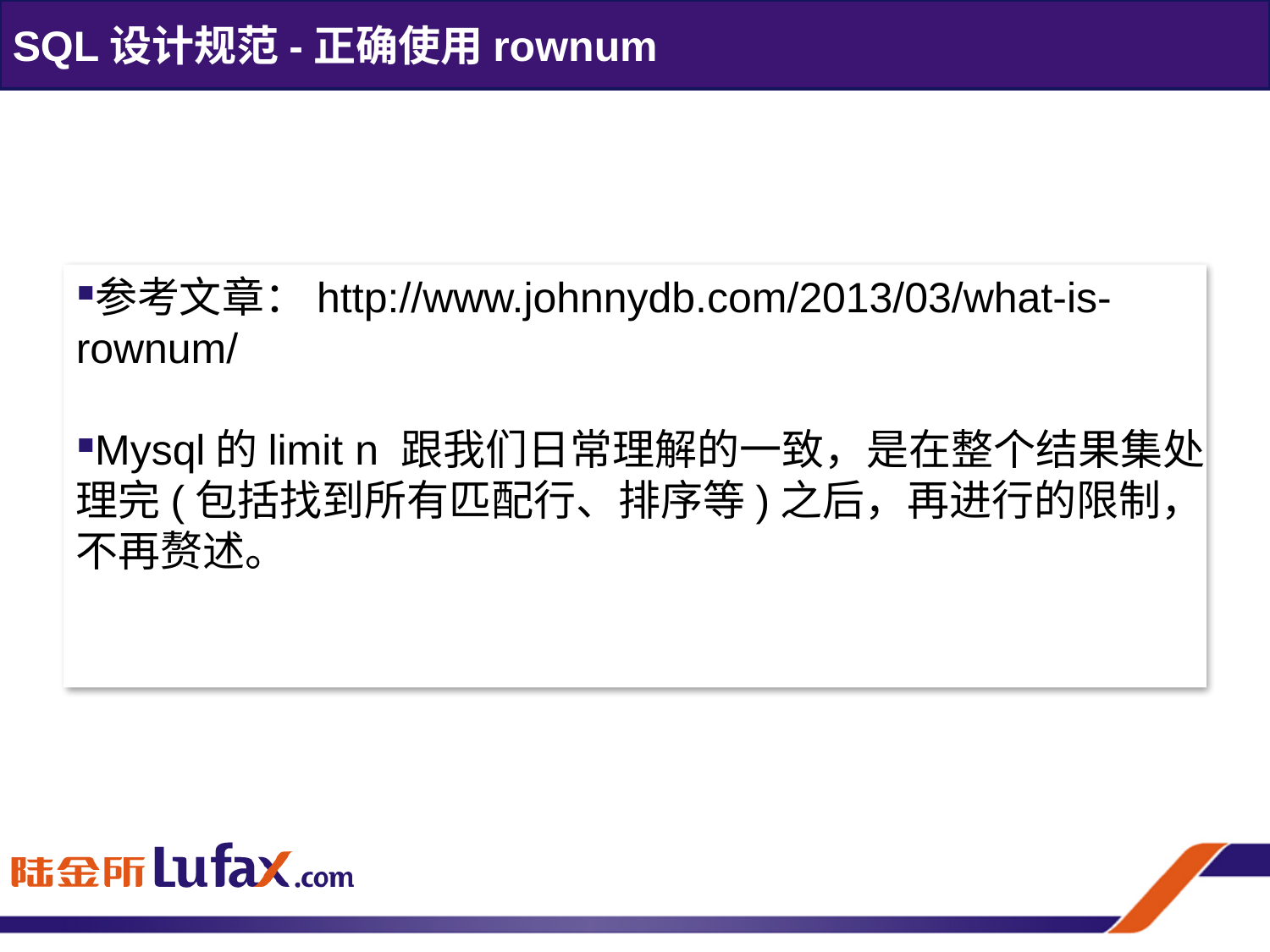

SQL设计规范-正确使用rownum
参考文章：http://www.johnnydb.com/2013/03/what-is-rownum/

Mysql的limit n 跟我们日常理解的一致，是在整个结果集处理完(包括找到所有匹配行、排序等)之后，再进行的限制，不再赘述。